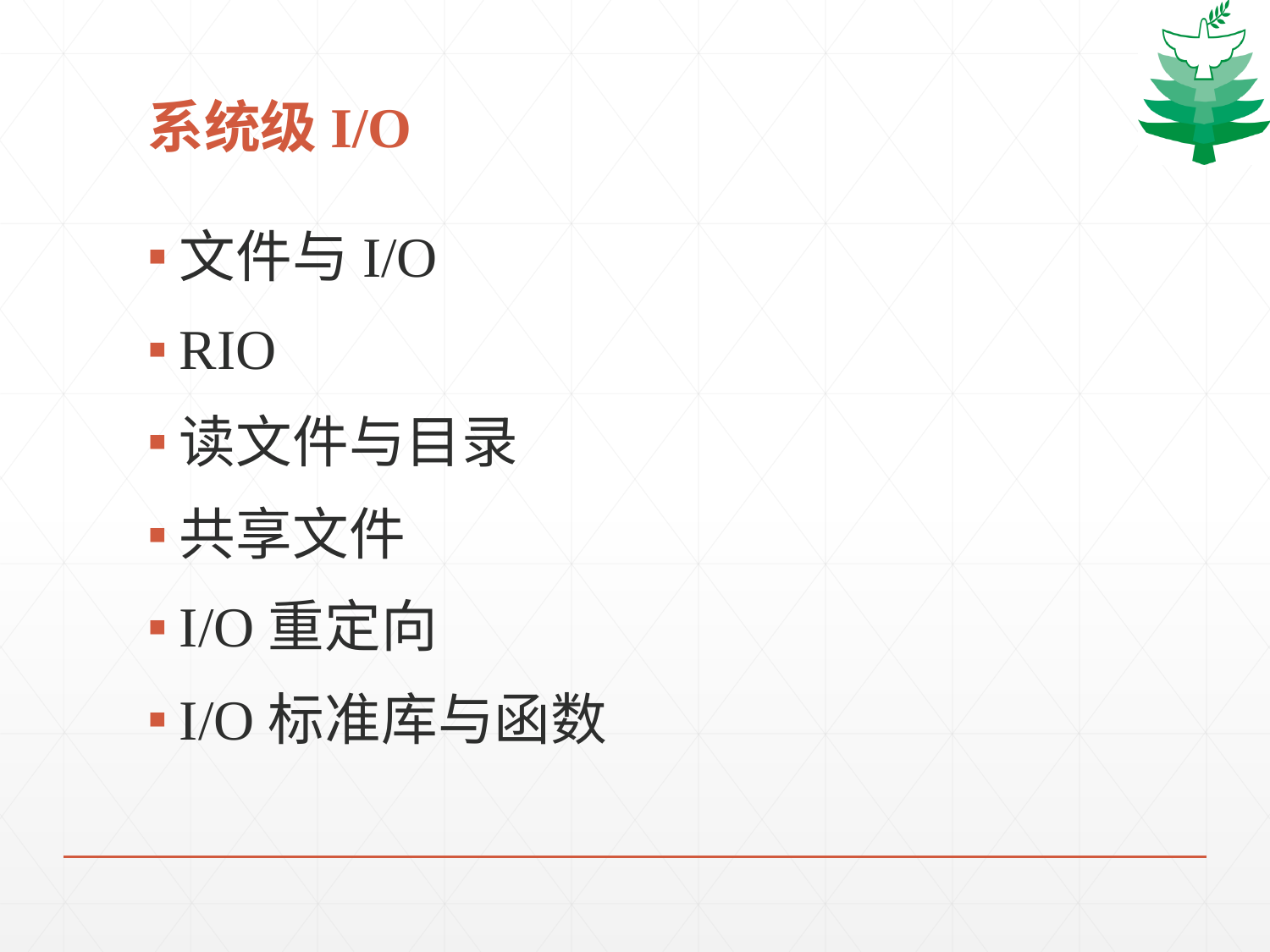

# 系统级I/O
文件与I/O
RIO
读文件与目录
共享文件
I/O重定向
I/O标准库与函数